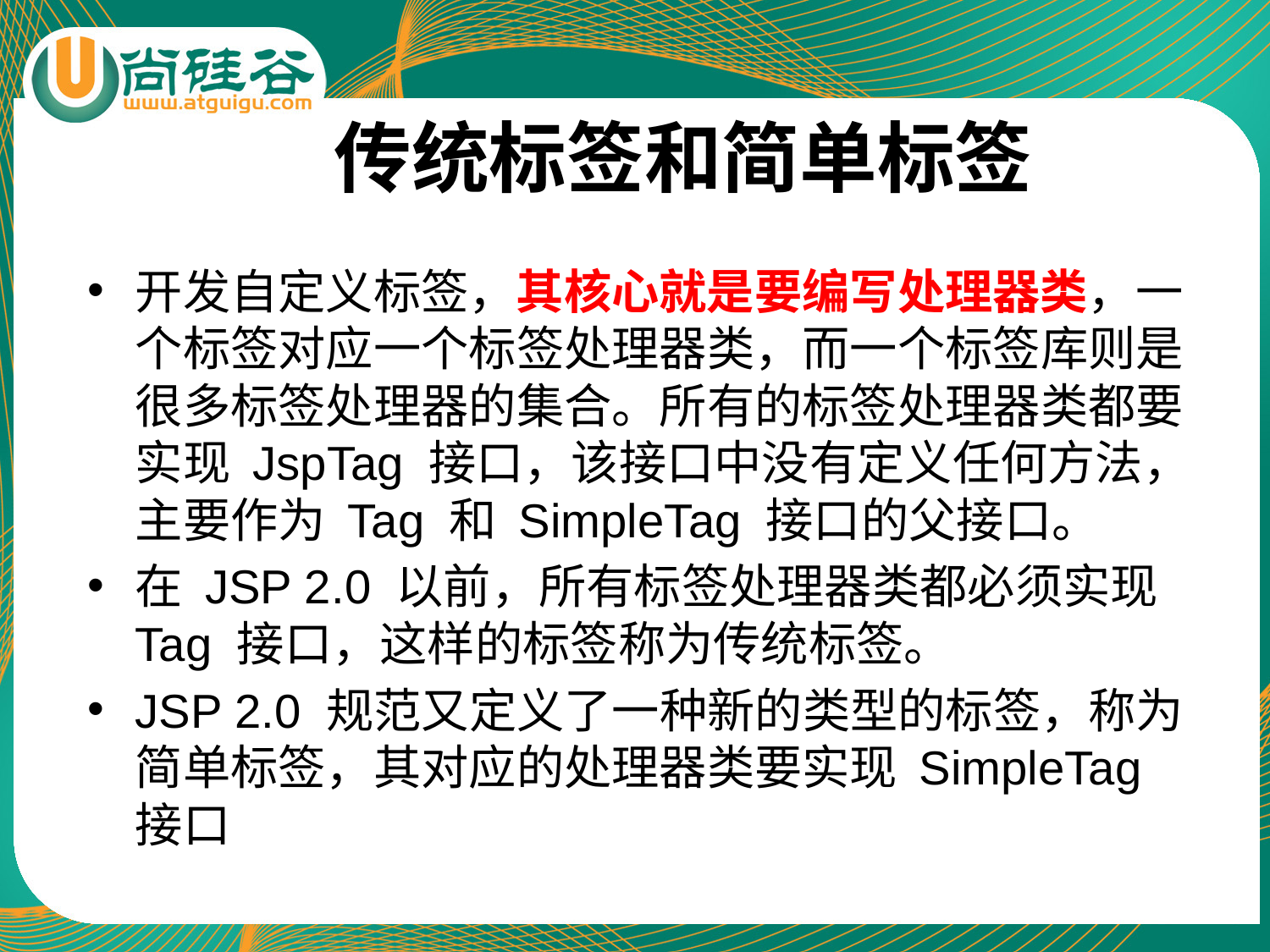

# 传统标签和简单标签
开发自定义标签，其核心就是要编写处理器类，一个标签对应一个标签处理器类，而一个标签库则是很多标签处理器的集合。所有的标签处理器类都要实现 JspTag 接口，该接口中没有定义任何方法，主要作为 Tag 和 SimpleTag 接口的父接口。
在 JSP 2.0 以前，所有标签处理器类都必须实现 Tag 接口，这样的标签称为传统标签。
JSP 2.0 规范又定义了一种新的类型的标签，称为简单标签，其对应的处理器类要实现 SimpleTag 接口